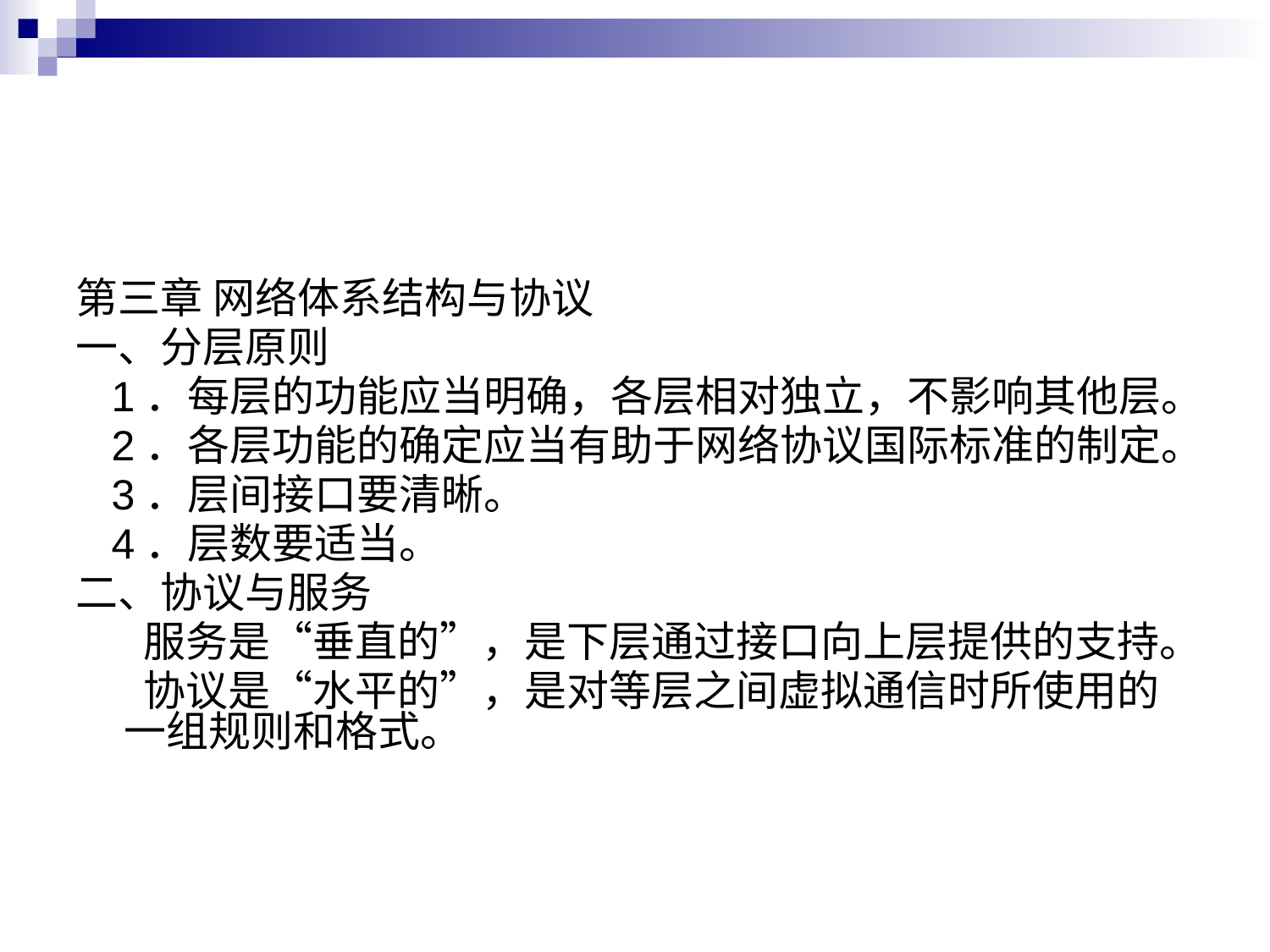

#
第三章 网络体系结构与协议
一、分层原则
   1．每层的功能应当明确，各层相对独立，不影响其他层。
   2．各层功能的确定应当有助于网络协议国际标准的制定。
   3．层间接口要清晰。
   4．层数要适当。
二、协议与服务
      服务是“垂直的”，是下层通过接口向上层提供的支持。
      协议是“水平的”，是对等层之间虚拟通信时所使用的一组规则和格式。